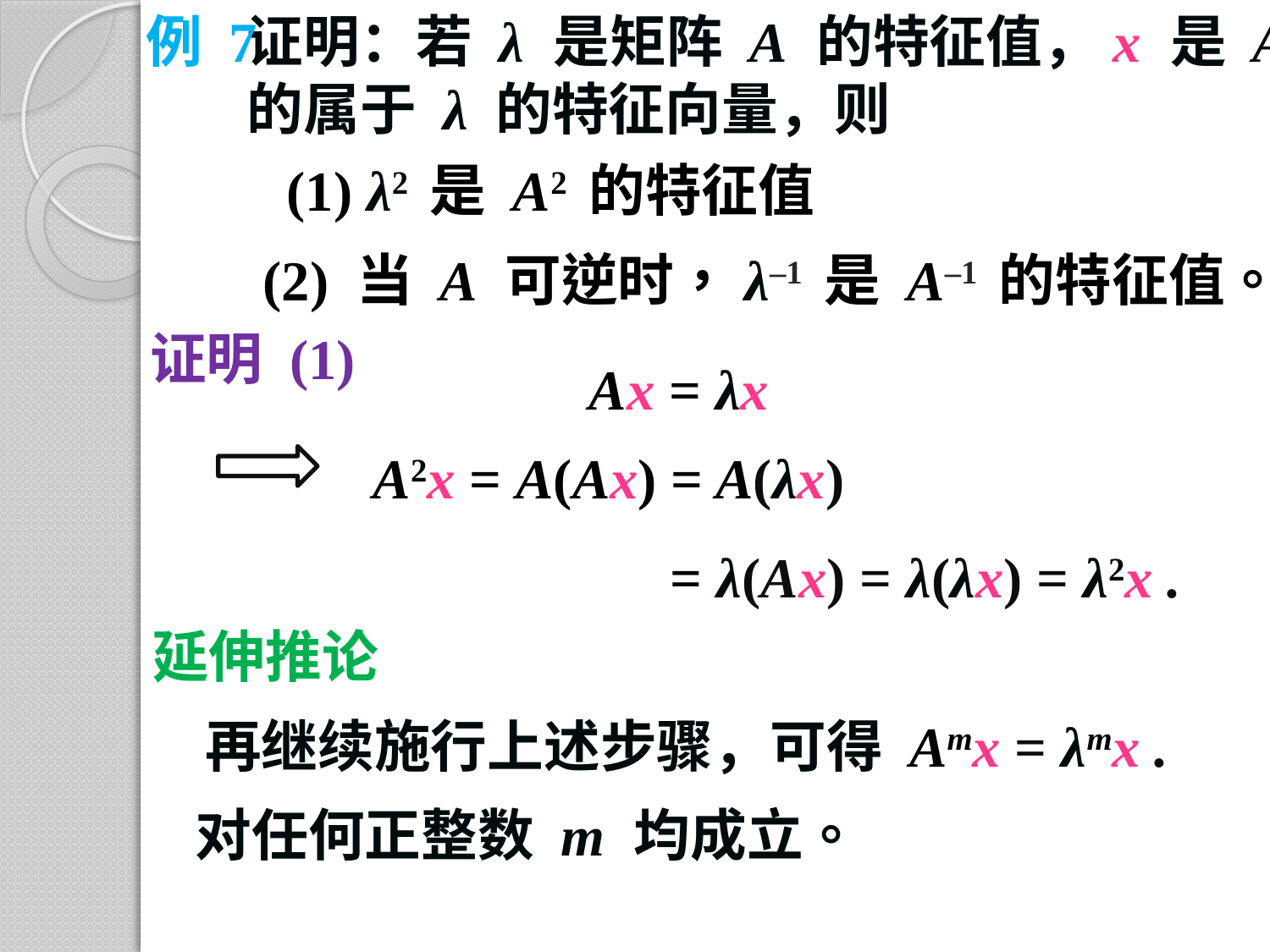

例 7
证明：若 λ 是矩阵 A 的特征值，x 是 A
的属于 λ 的特征向量，则
(1) λ2 是 A2 的特征值
(2) 当 A 可逆时，λ–1 是 A–1 的特征值。
证明 (1)
Ax = λx
A2x = A(Ax) = A(λx)

= λ(Ax) = λ(λx) = λ2x .
延伸推论
再继续施行上述步骤，可得 Amx = λmx .
对任何正整数 m 均成立。